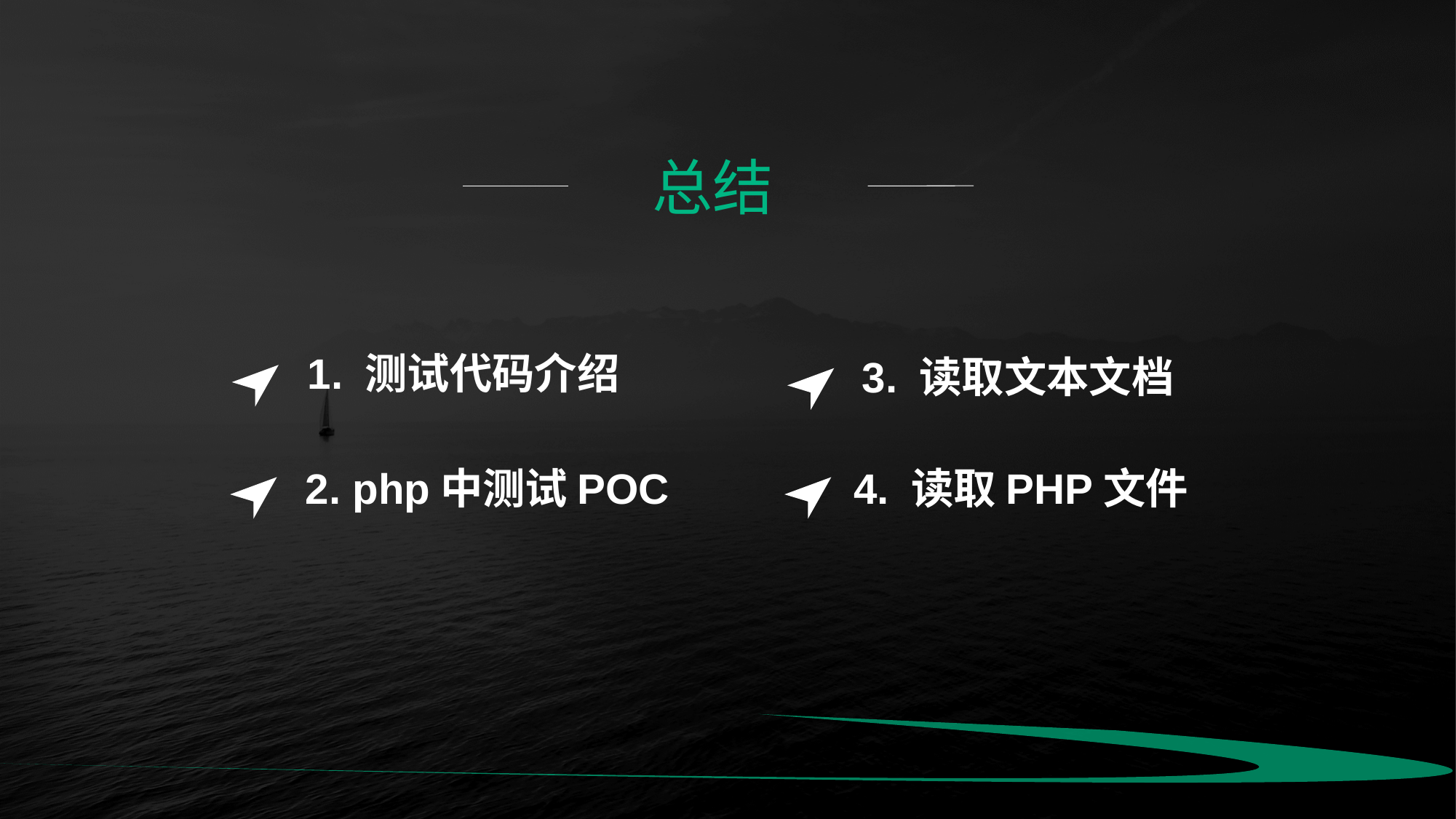

总结
1. 测试代码介绍

2. php中测试POC

3. 读取文本文档

4. 读取PHP文件